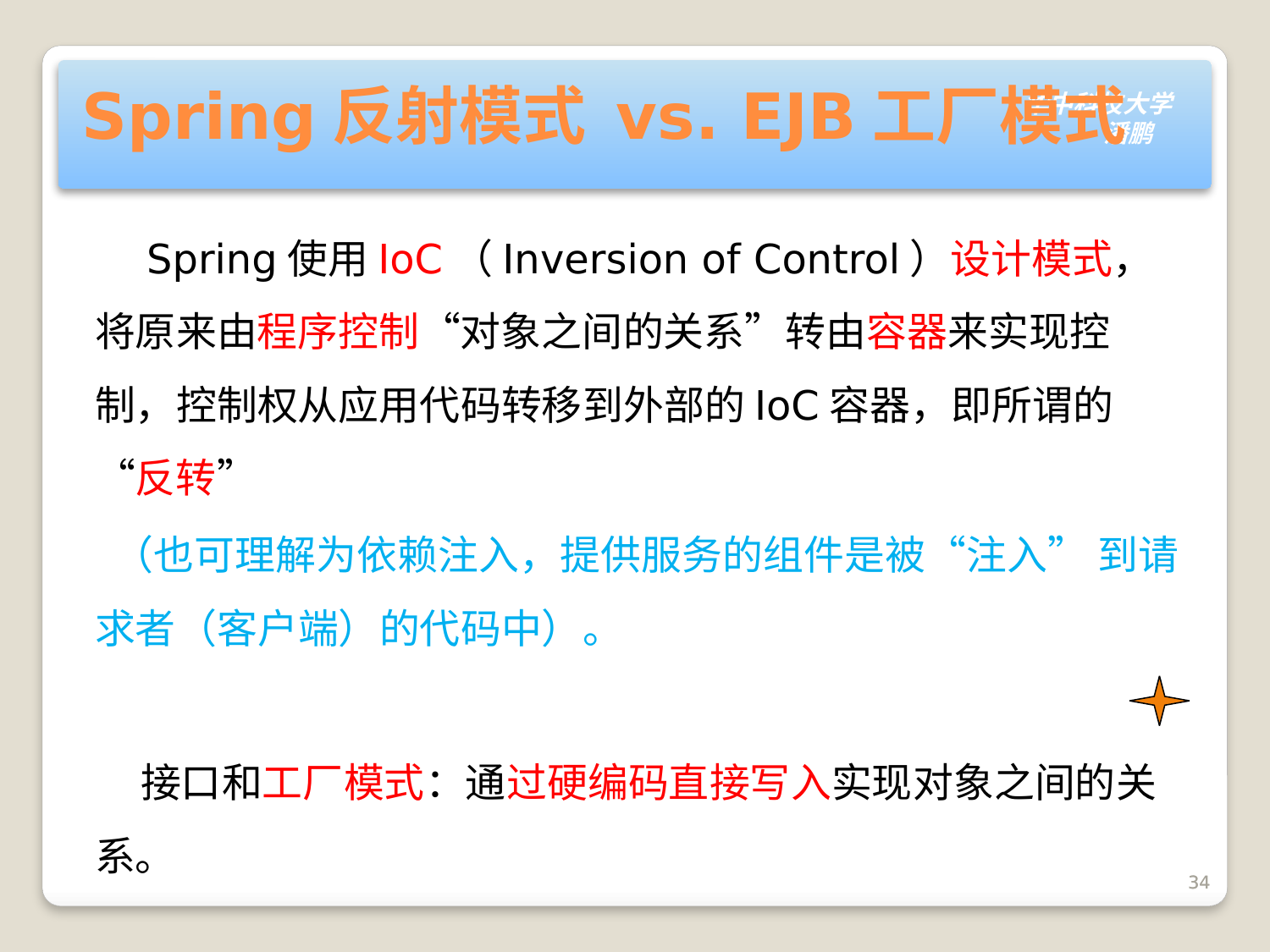

# Spring反射模式 vs. EJB工厂模式
    Spring使用IoC（Inversion of Control）设计模式，将原来由程序控制“对象之间的关系”转由容器来实现控制，控制权从应用代码转移到外部的IoC容器，即所谓的“反转”
 （也可理解为依赖注入，提供服务的组件是被“注入” 到请求者（客户端）的代码中）。

    接口和工厂模式：通过硬编码直接写入实现对象之间的关系。

34
34